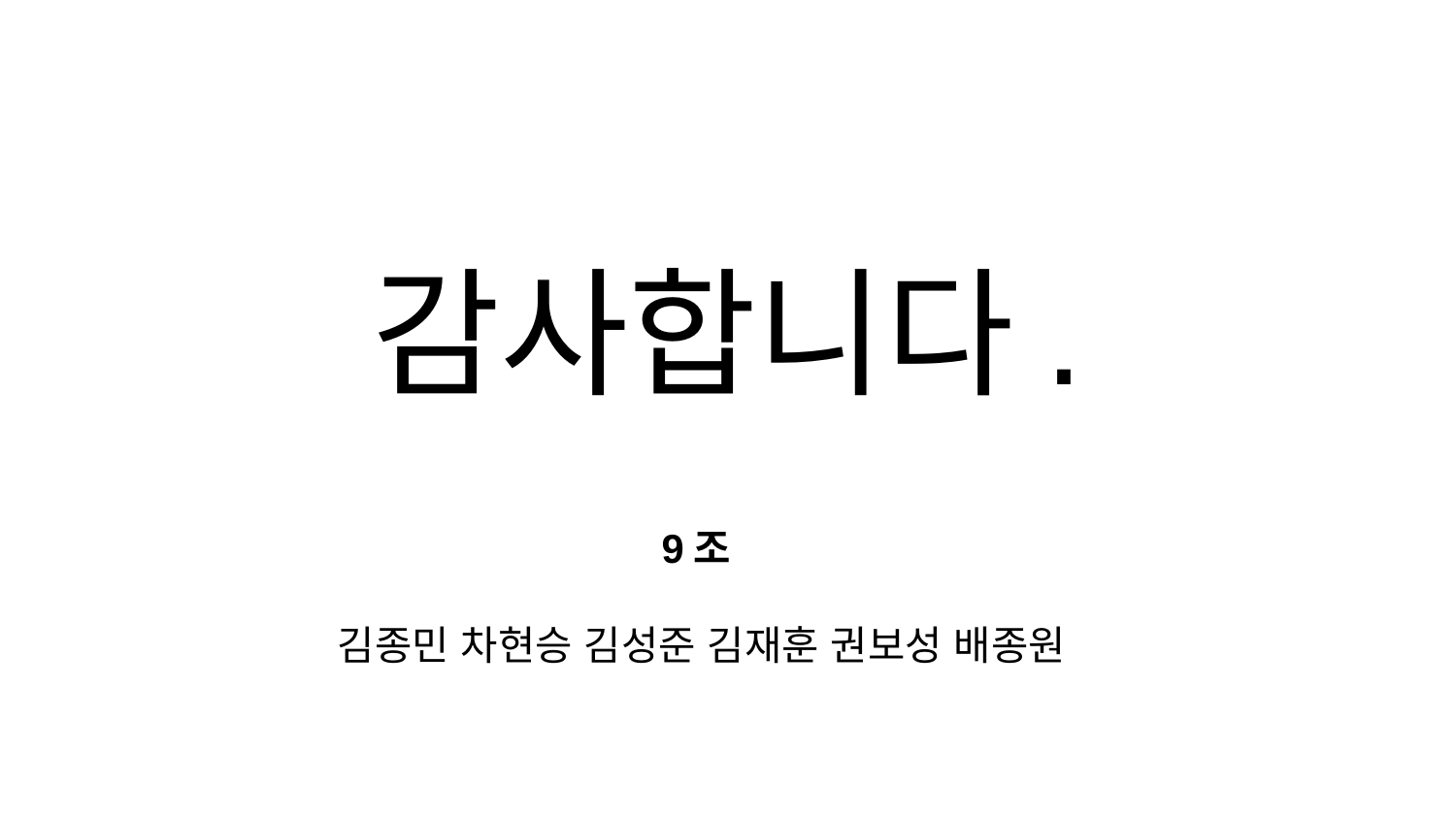

# 감사합니다.
9조

김종민 차현승 김성준 김재훈 권보성 배종원